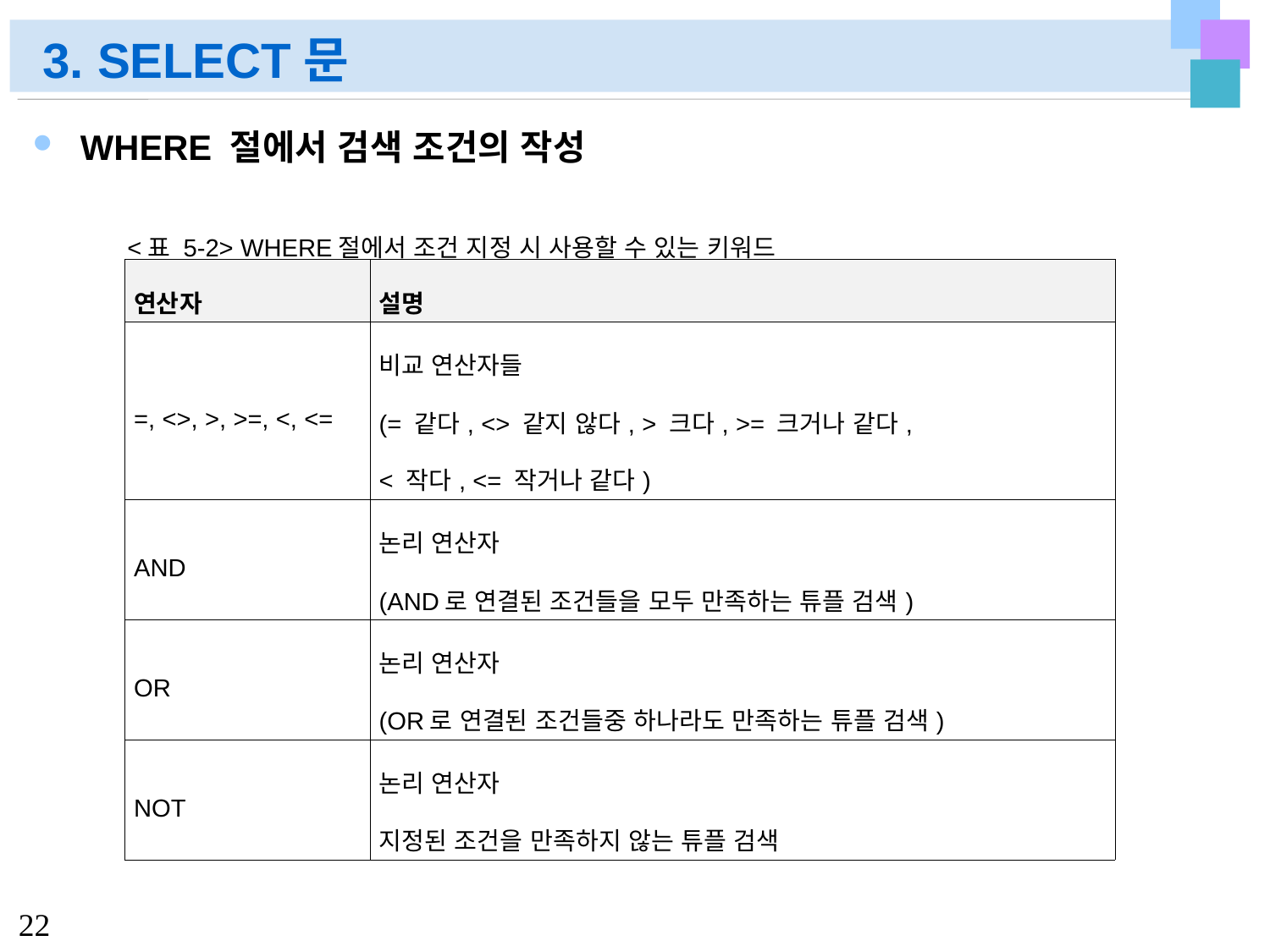

# 3. SELECT문
WHERE 절에서 검색 조건의 작성

<표 5-2> WHERE절에서 조건 지정 시 사용할 수 있는 키워드
| 연산자 | 설명 |
| --- | --- |
| =, <>, >, >=, <, <= | 비교 연산자들 (= 같다, <> 같지 않다, > 크다, >= 크거나 같다, < 작다, <= 작거나 같다) |
| AND | 논리 연산자 (AND로 연결된 조건들을 모두 만족하는 튜플 검색) |
| OR | 논리 연산자 (OR로 연결된 조건들중 하나라도 만족하는 튜플 검색) |
| NOT | 논리 연산자 지정된 조건을 만족하지 않는 튜플 검색 |